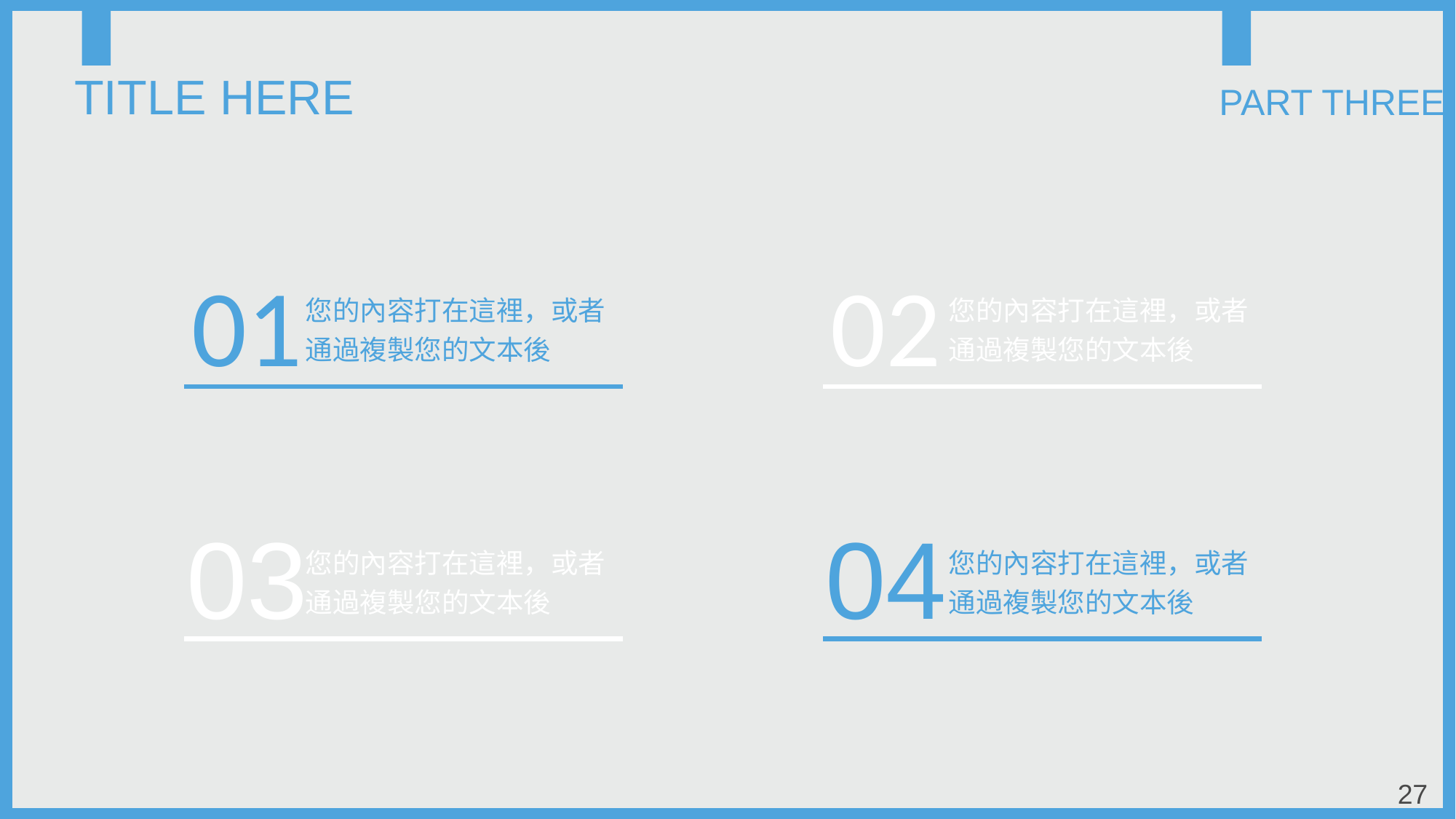

TITLE HERE
PART THREE
01
02
您的內容打在這裡，或者通過複製您的文本後
您的內容打在這裡，或者通過複製您的文本後
03
04
您的內容打在這裡，或者通過複製您的文本後
您的內容打在這裡，或者通過複製您的文本後